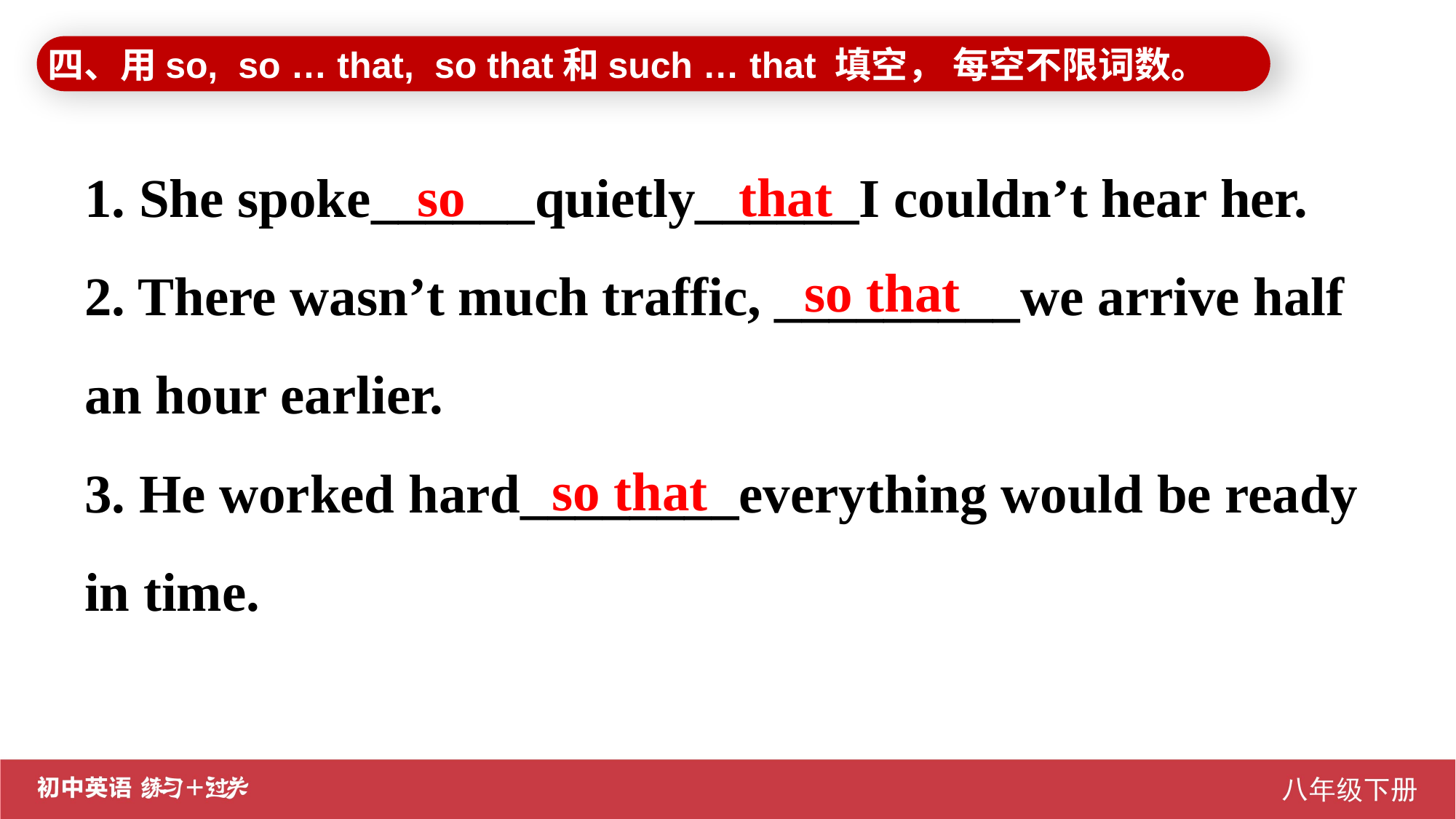

四、用so,  so … that,  so that和such … that 填空， 每空不限词数。
1. She spoke______quietly______I couldn’t hear her.
2. There wasn’t much traffic, _________we arrive half an hour earlier.
3. He worked hard________everything would be ready in time.
  so                    that
  so that
 so that